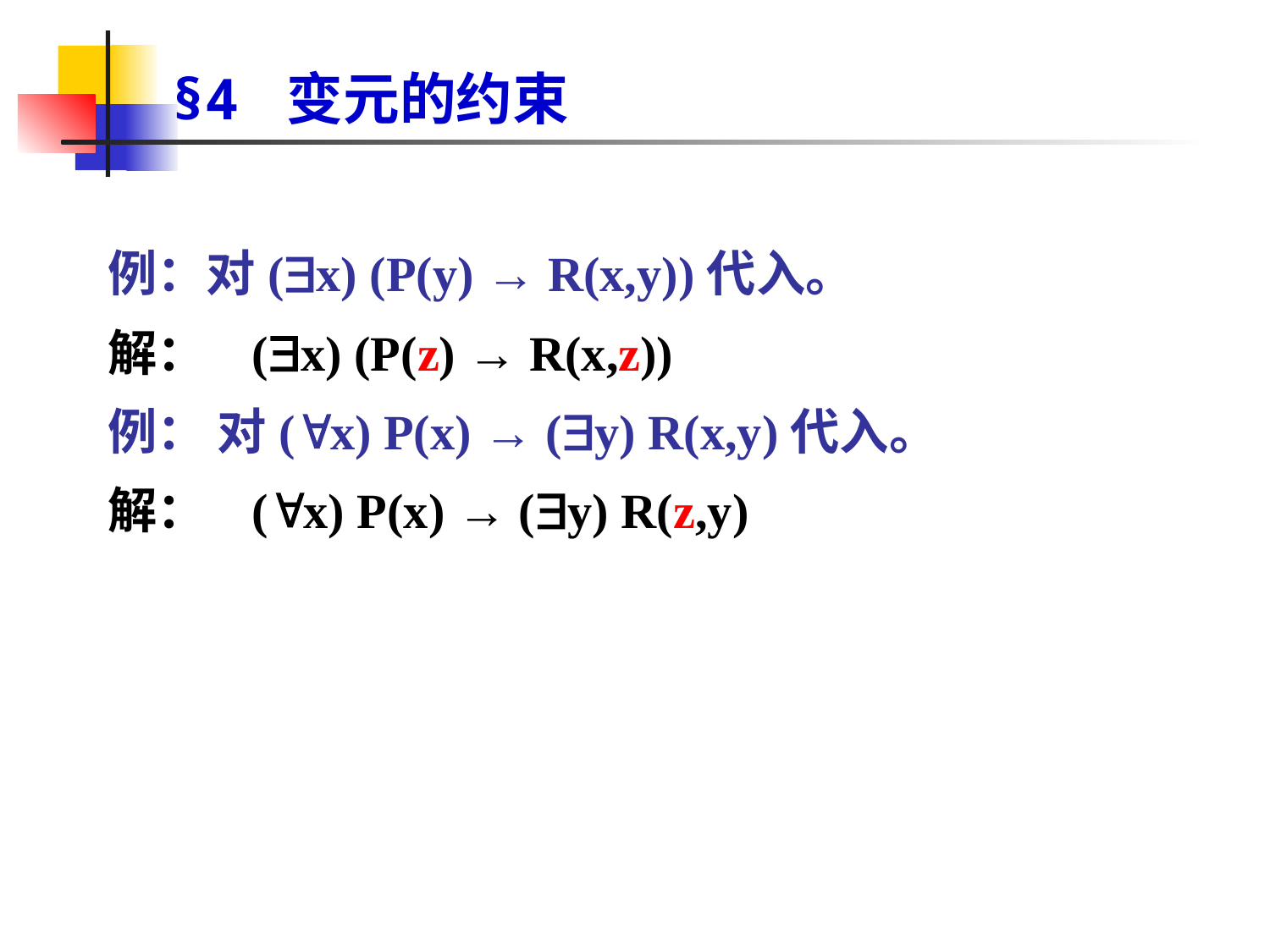

# §4 变元的约束
例：对(∃x) (P(y) → R(x,y))代入。
解：   (∃x) (P(z) → R(x,z))
例： 对(∀x) P(x) → (∃y) R(x,y)代入。
解：   (∀x) P(x) → (∃y) R(z,y)
46